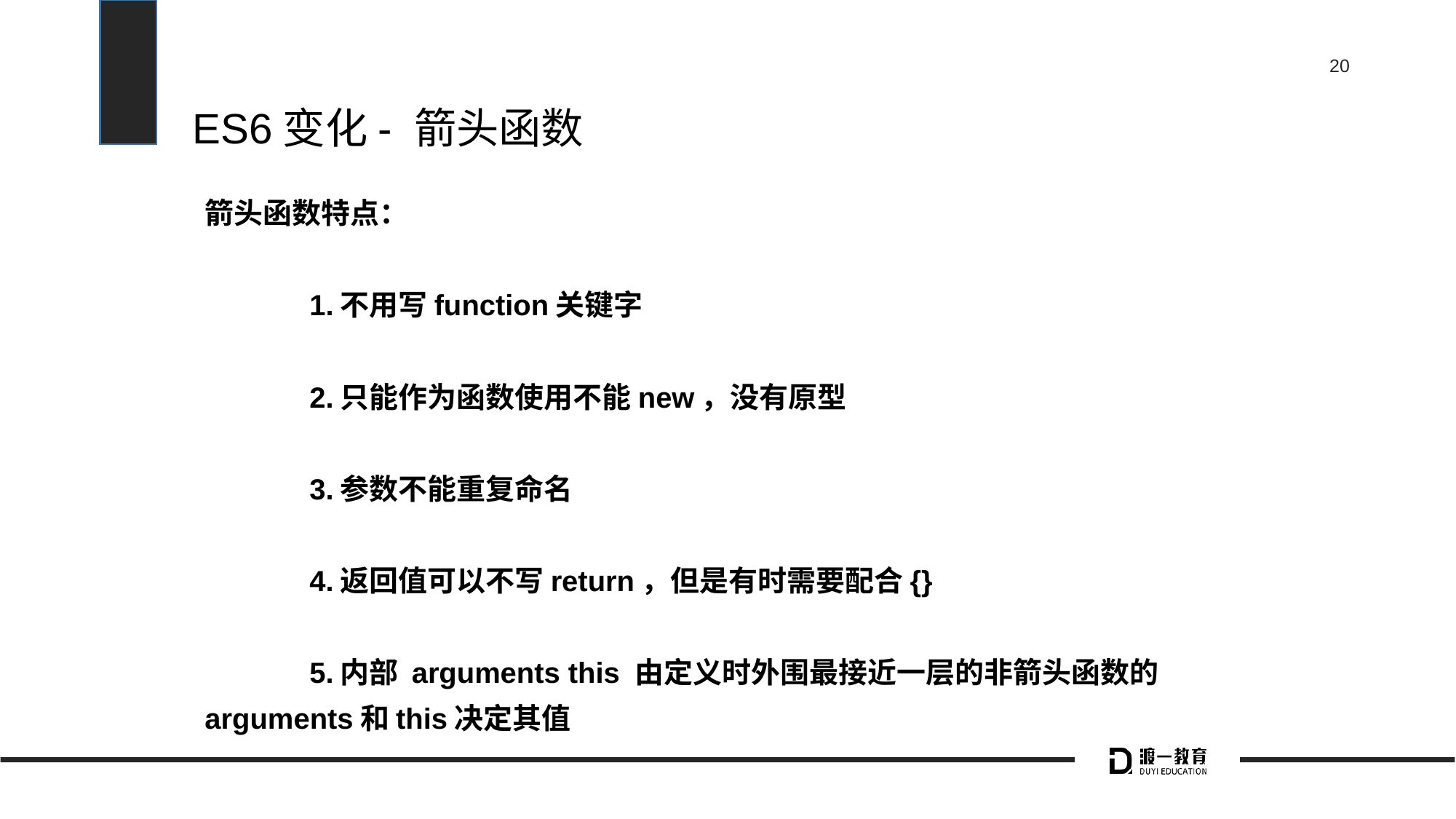

# ES6变化- 箭头函数
箭头函数特点：

	1.不用写function关键字

	2.只能作为函数使用不能new，没有原型

	3.参数不能重复命名

	4.返回值可以不写return，但是有时需要配合{}

	5.内部 arguments this 由定义时外围最接近一层的非箭头函数的
arguments和this决定其值